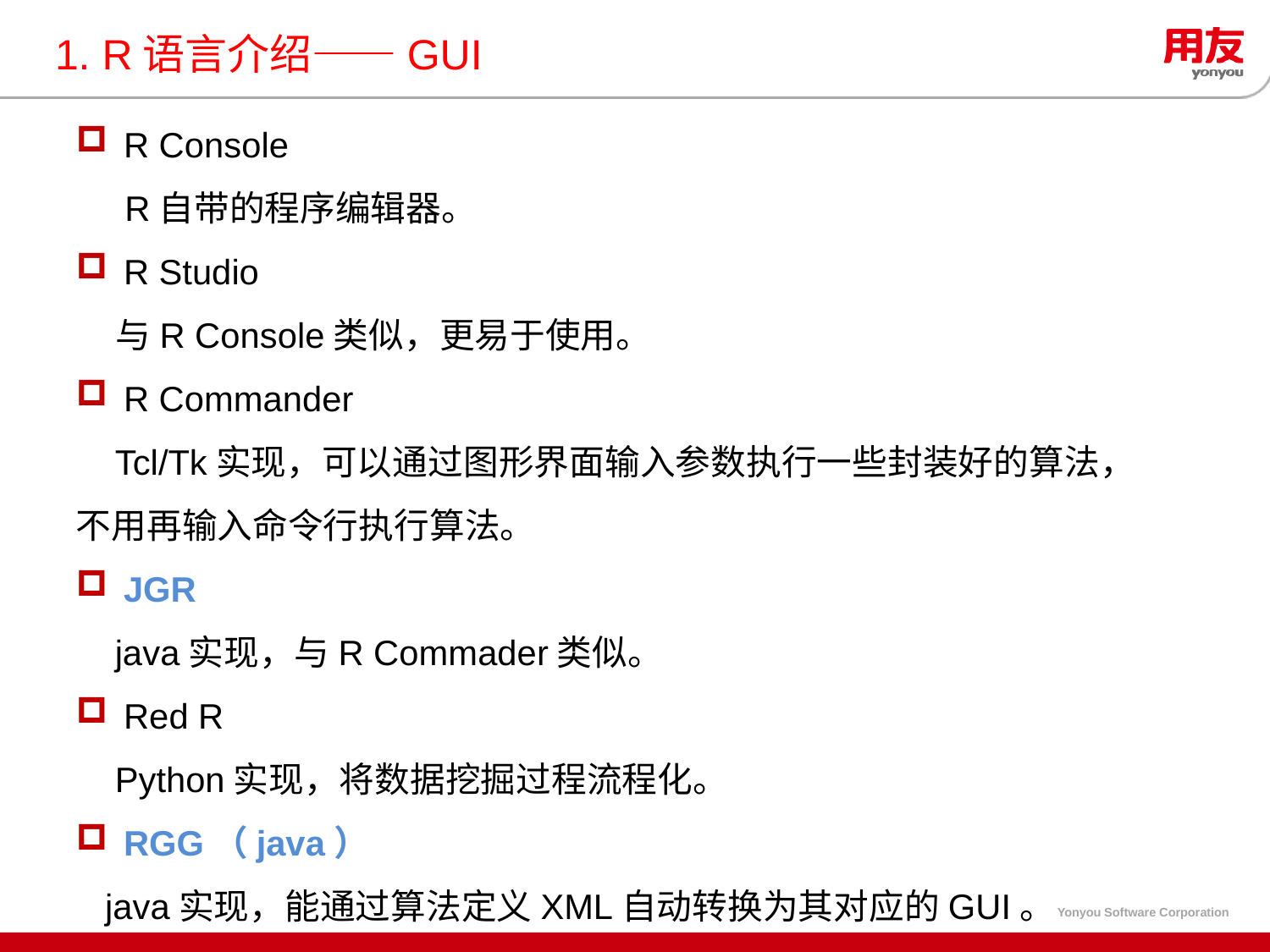

# 1. R语言介绍——GUI
R Console
     R自带的程序编辑器。
R Studio
    与R Console类似，更易于使用。
R Commander
    Tcl/Tk实现，可以通过图形界面输入参数执行一些封装好的算法，不用再输入命令行执行算法。
JGR
    java实现，与R Commader类似。
Red R
    Python实现，将数据挖掘过程流程化。
RGG（java）
   java实现，能通过算法定义XML自动转换为其对应的GUI。